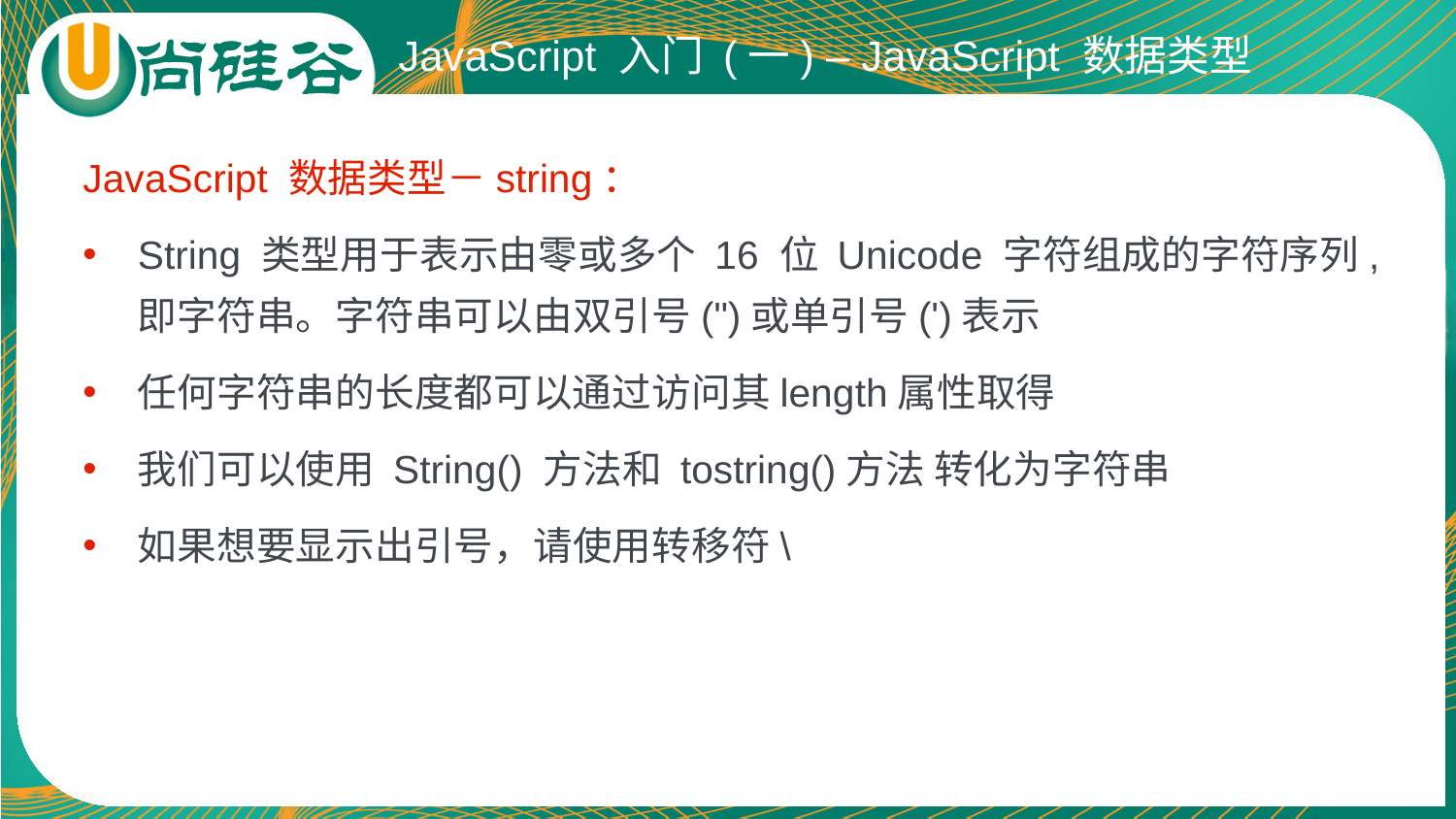

# JavaScript 入门 (一) – JavaScript 数据类型
JavaScript 数据类型－string：
String 类型用于表示由零或多个 16 位 Unicode 字符组成的字符序列,即字符串。字符串可以由双引号(")或单引号(')表示
任何字符串的长度都可以通过访问其length属性取得
我们可以使用 String() 方法和 tostring()方法 转化为字符串
如果想要显示出引号，请使用转移符\